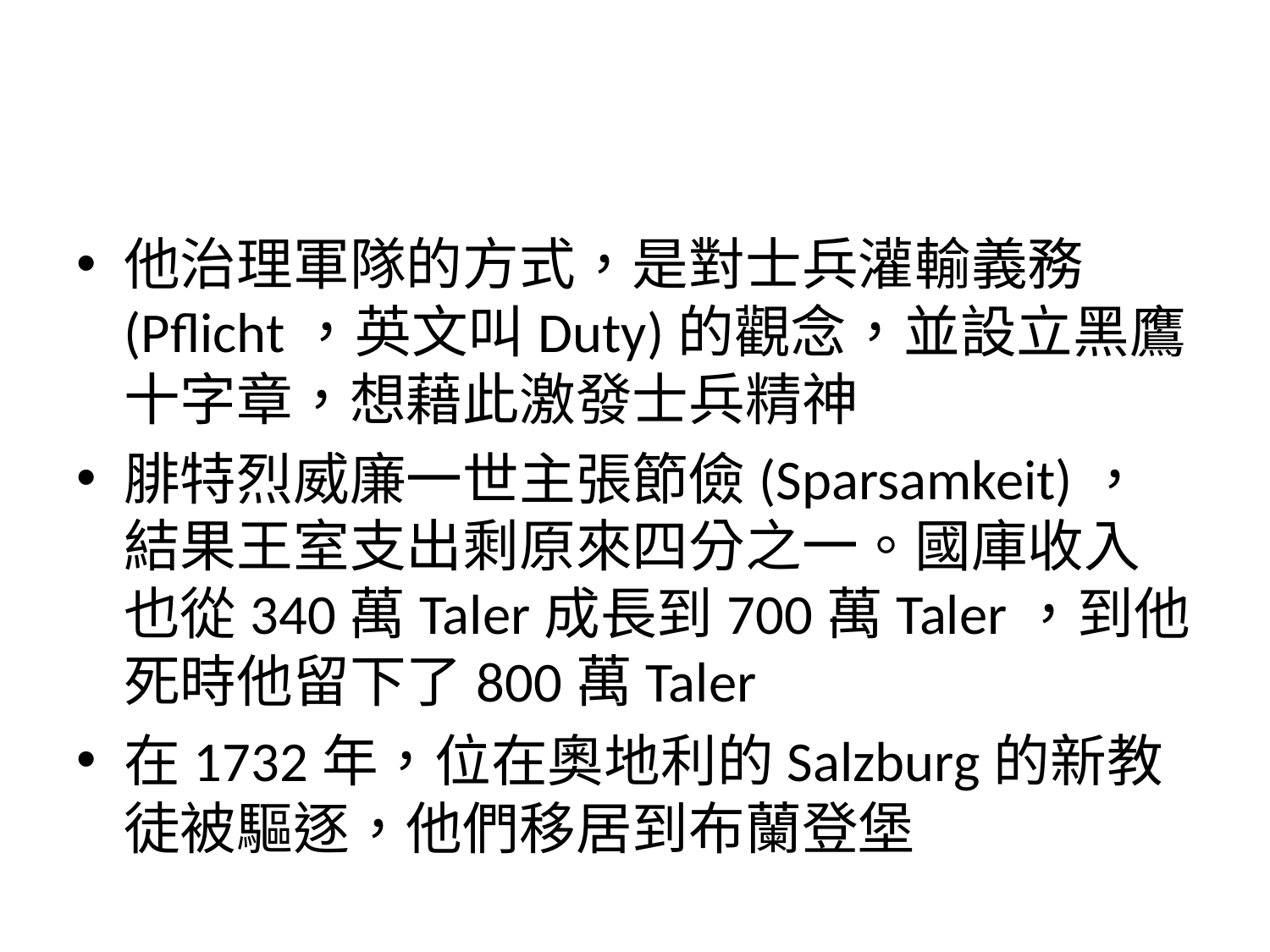

#
他治理軍隊的方式，是對士兵灌輸義務(Pflicht，英文叫Duty)的觀念，並設立黑鷹十字章，想藉此激發士兵精神
腓特烈威廉一世主張節儉(Sparsamkeit)，結果王室支出剩原來四分之一。國庫收入也從340萬Taler成長到700萬Taler，到他死時他留下了800萬Taler
在1732年，位在奧地利的Salzburg的新教徒被驅逐，他們移居到布蘭登堡